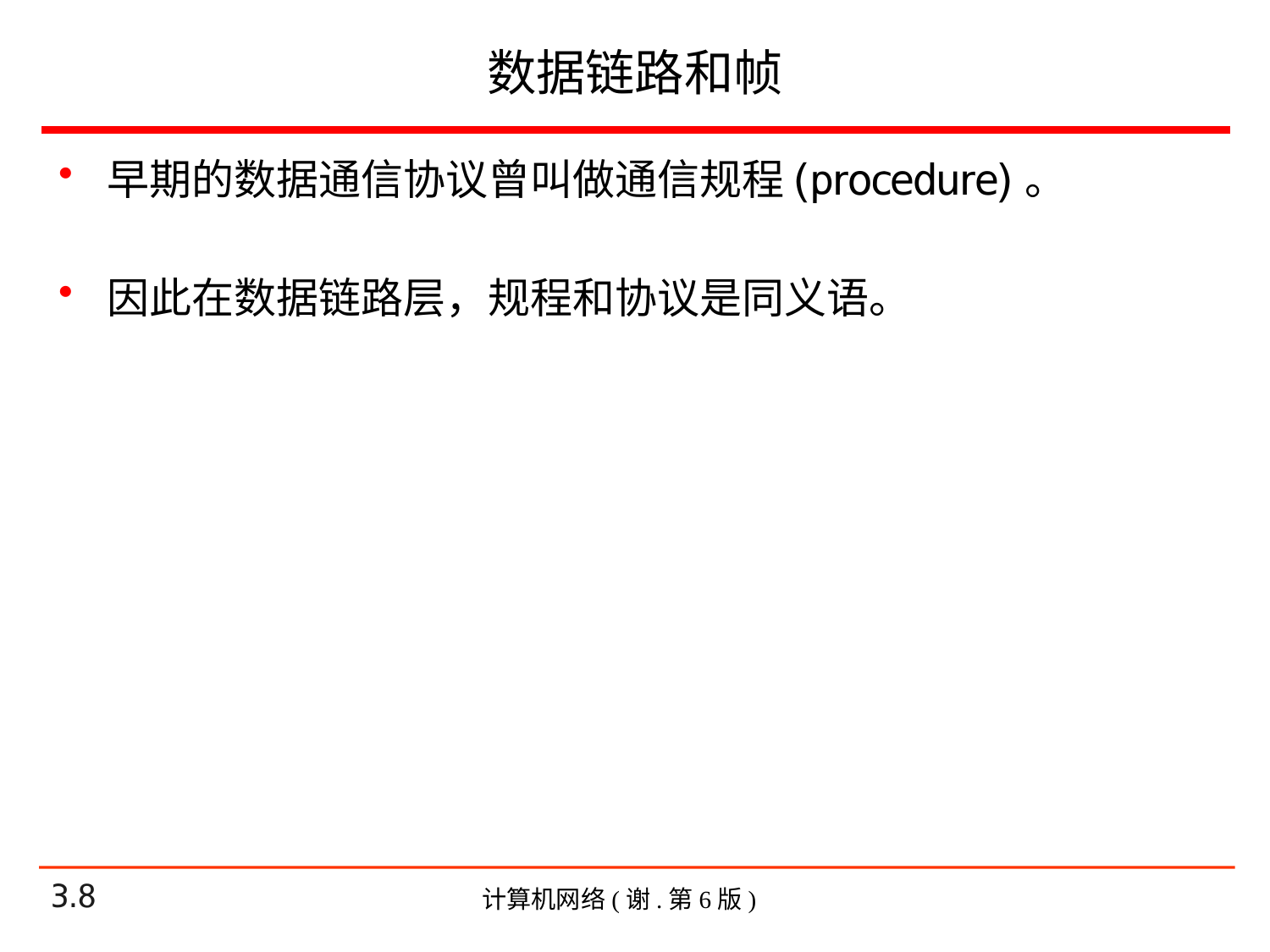

# 数据链路和帧
早期的数据通信协议曾叫做通信规程(procedure)。

因此在数据链路层，规程和协议是同义语。